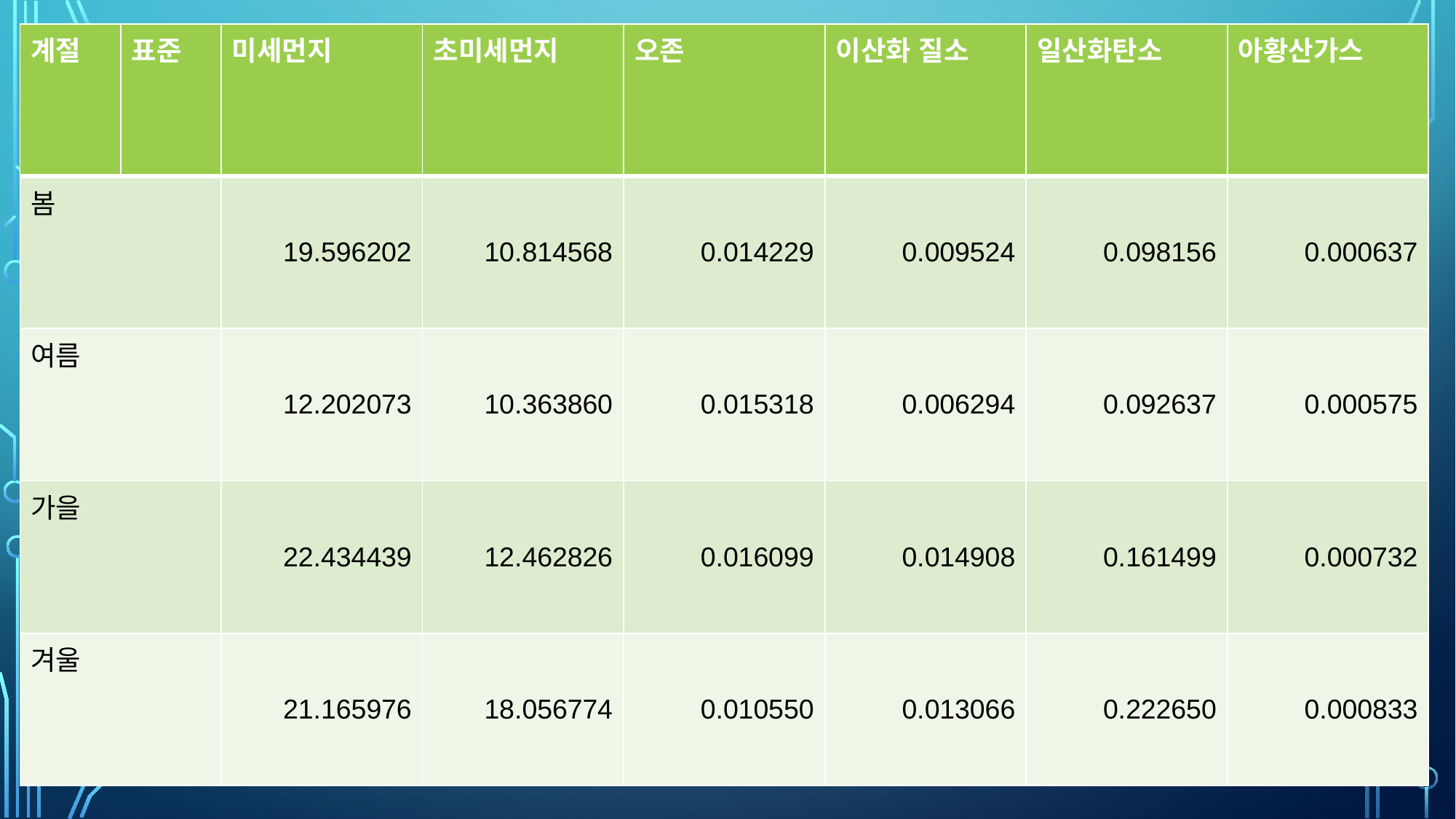

| 계절 | 표준 | 미세먼지 | 초미세먼지 | 오존 | 이산화 질소 | 일산화탄소 | 아황산가스 |
| --- | --- | --- | --- | --- | --- | --- | --- |
| 봄 |  | 19.596202 | 10.814568 | 0.014229 | 0.009524 | 0.098156 | 0.000637 |
| 여름 |  | 12.202073 | 10.363860 | 0.015318 | 0.006294 | 0.092637 | 0.000575 |
| 가을 |  | 22.434439 | 12.462826 | 0.016099 | 0.014908 | 0.161499 | 0.000732 |
| 겨울 |  | 21.165976 | 18.056774 | 0.010550 | 0.013066 | 0.222650 | 0.000833 |
#